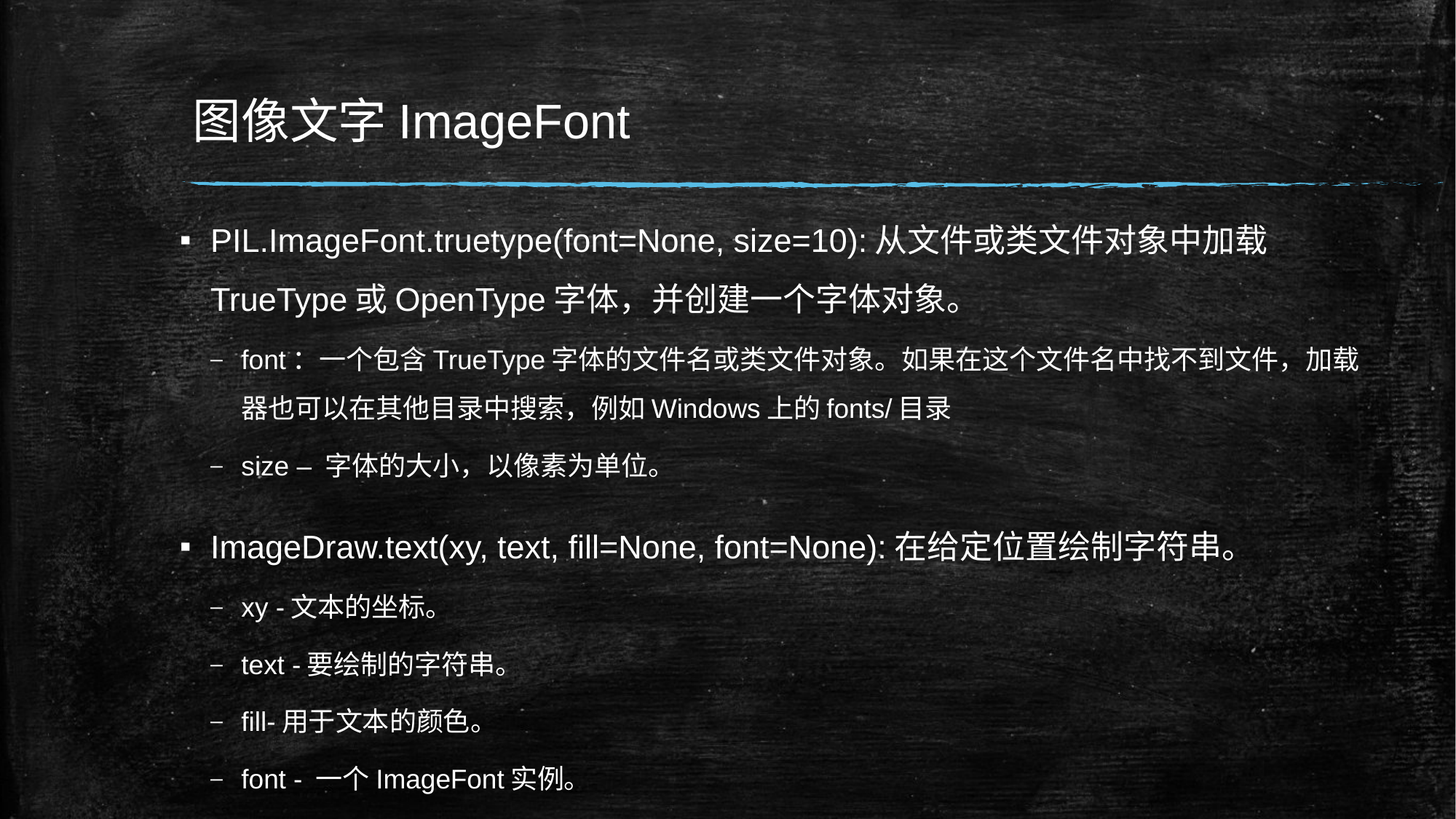

# 图像文字ImageFont
PIL.ImageFont.truetype(font=None, size=10):从文件或类文件对象中加载TrueType或OpenType字体，并创建一个字体对象。
font：一个包含TrueType字体的文件名或类文件对象。如果在这个文件名中找不到文件，加载器也可以在其他目录中搜索，例如Windows上的fonts/目录
size – 字体的大小，以像素为单位。
ImageDraw.text(xy, text, fill=None, font=None):在给定位置绘制字符串。
xy -文本的坐标。
text -要绘制的字符串。
fill-用于文本的颜色。
font - 一个ImageFont实例。